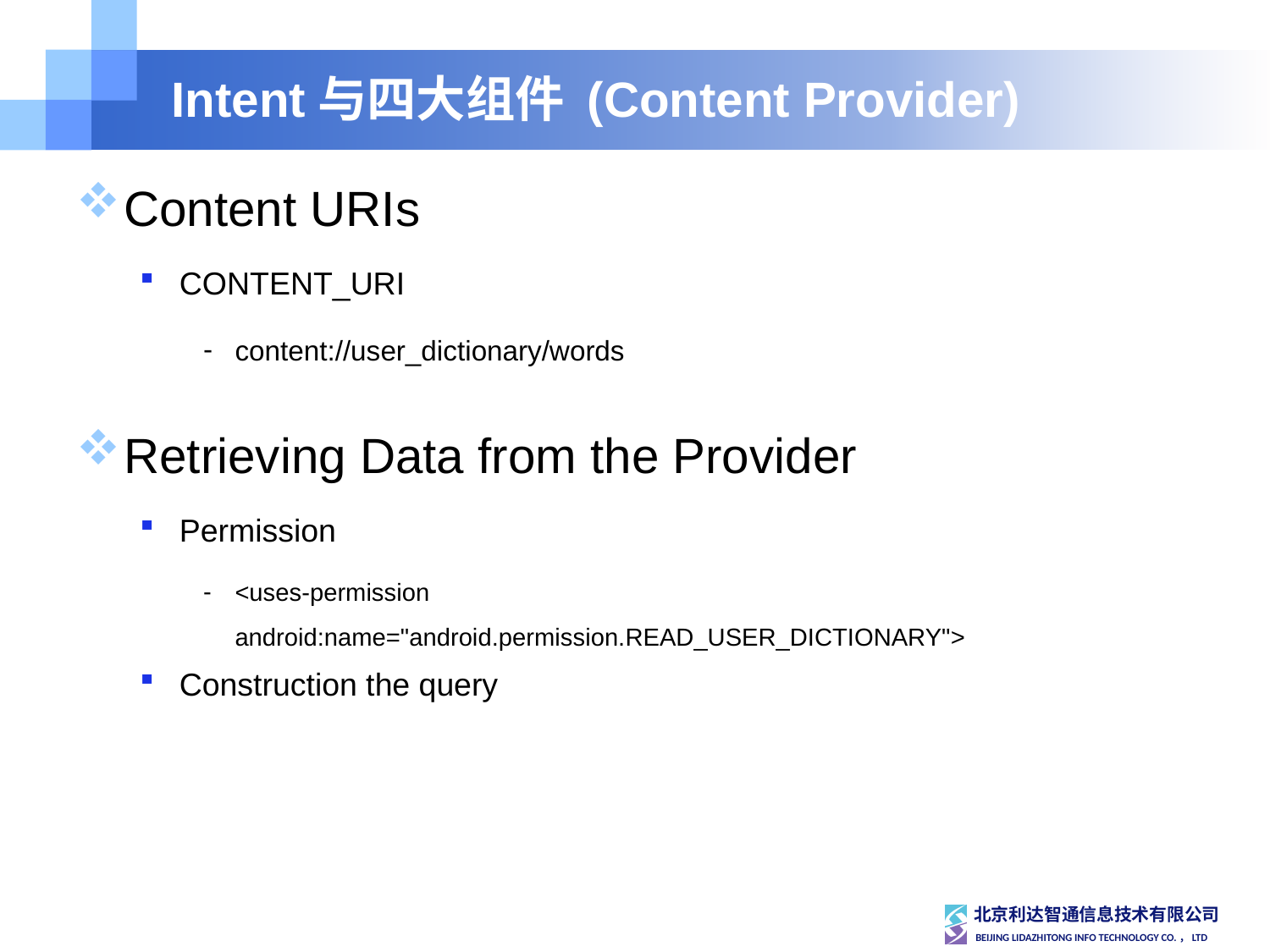

# Intent与四大组件 (Content Provider)
Content URIs
CONTENT_URI
content://user_dictionary/words
Retrieving Data from the Provider
Permission
<uses-permission         android:name="android.permission.READ_USER_DICTIONARY">
Construction the query